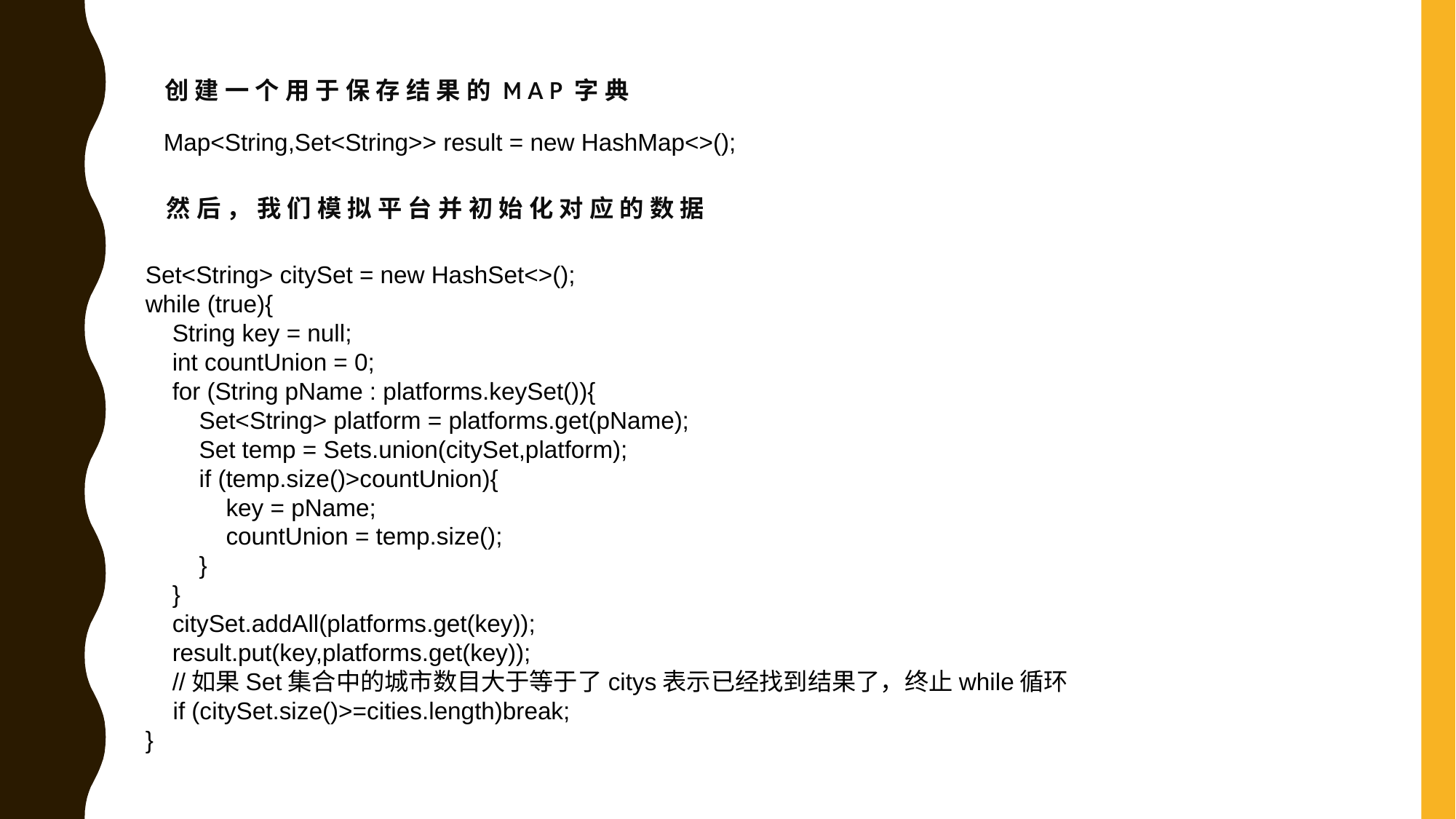

创建一个用于保存结果的Map字典
Map<String,Set<String>> result = new HashMap<>();
然后，我们模拟平台并初始化对应的数据
Set<String> citySet = new HashSet<>();
while (true){
    String key = null;
    int countUnion = 0;
    for (String pName : platforms.keySet()){
        Set<String> platform = platforms.get(pName);
        Set temp = Sets.union(citySet,platform);
        if (temp.size()>countUnion){
            key = pName;
            countUnion = temp.size();
        }
    }
    citySet.addAll(platforms.get(key));
    result.put(key,platforms.get(key));
    //如果Set集合中的城市数目大于等于了citys表示已经找到结果了，终止while循环
    if (citySet.size()>=cities.length)break;
}